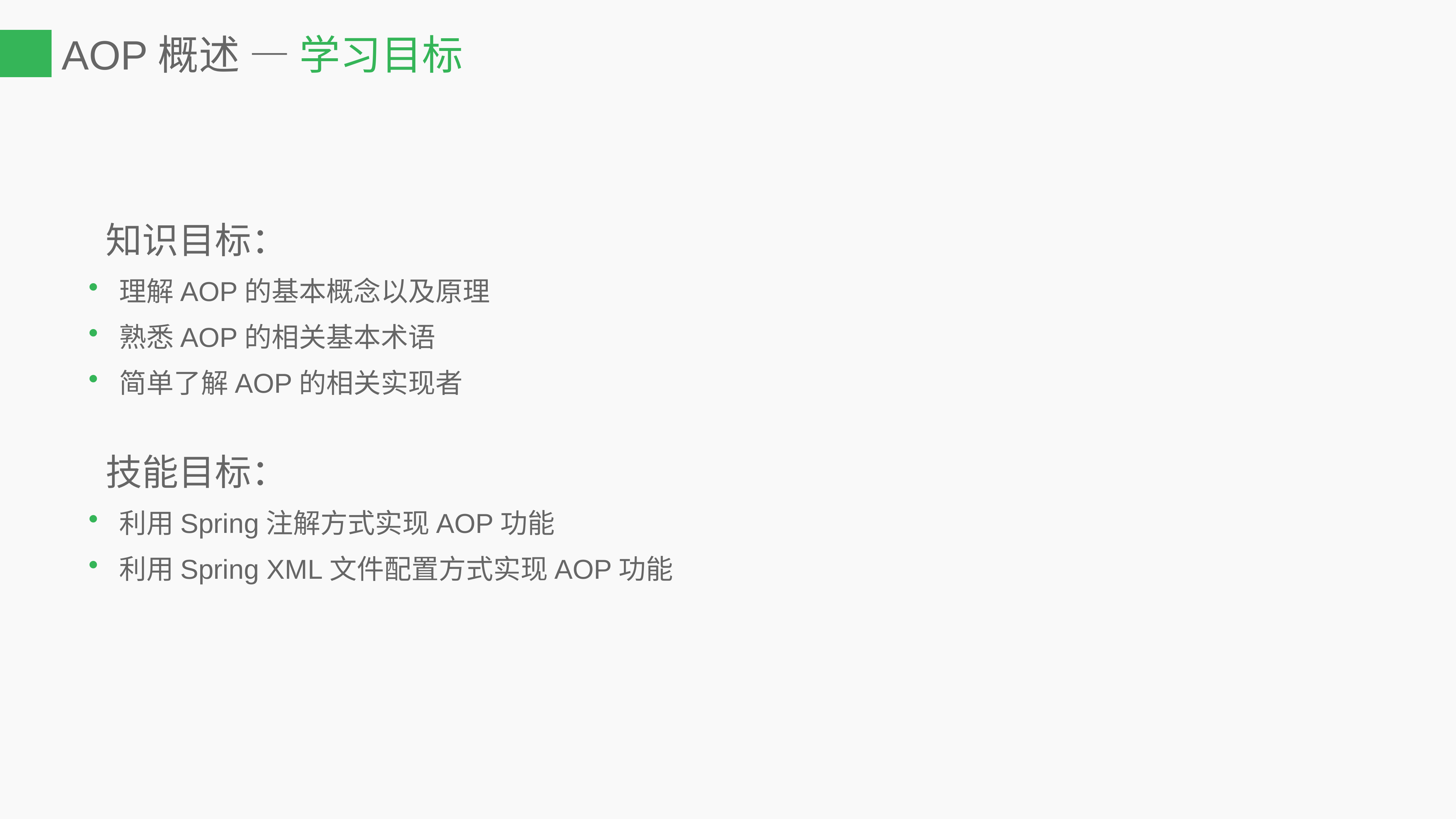

# AOP概述 — 学习目标
 知识目标：
理解AOP的基本概念以及原理
熟悉AOP的相关基本术语
简单了解AOP的相关实现者
 技能目标：
利用Spring注解方式实现AOP功能
利用Spring XML文件配置方式实现AOP功能